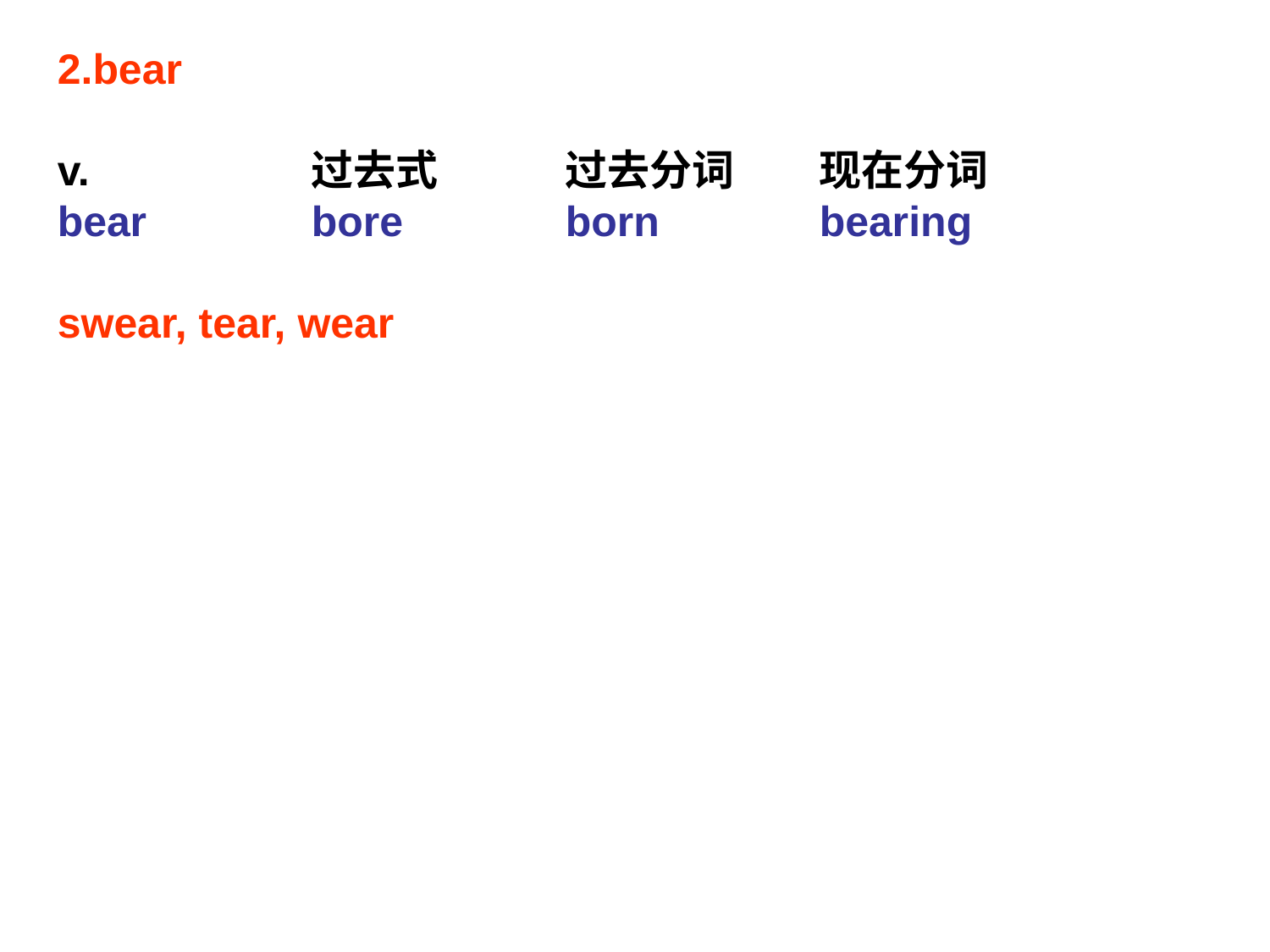

2.bear

v.		过去式	过去分词	现在分词
bear		bore		born		bearing

swear, tear, wear